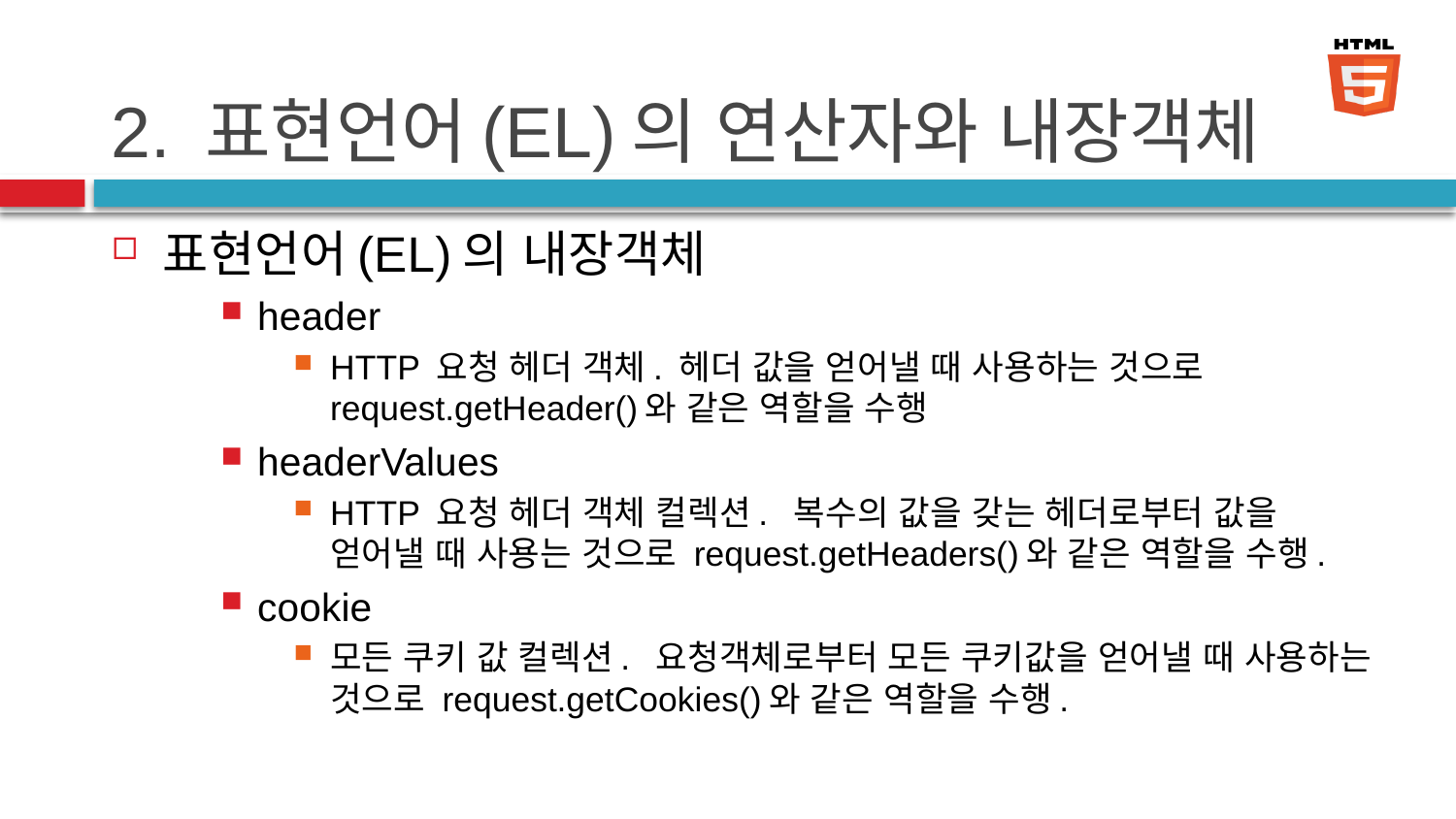

# 2. 표현언어(EL)의 연산자와 내장객체
표현언어(EL)의 내장객체
header
HTTP 요청 헤더 객체. 헤더 값을 얻어낼 때 사용하는 것으로 request.getHeader()와 같은 역할을 수행
headerValues
HTTP 요청 헤더 객체 컬렉션.  복수의 값을 갖는 헤더로부터 값을 얻어낼 때 사용는 것으로 request.getHeaders()와 같은 역할을 수행.
cookie
모든 쿠키 값 컬렉션.  요청객체로부터 모든 쿠키값을 얻어낼 때 사용하는 것으로 request.getCookies()와 같은 역할을 수행.